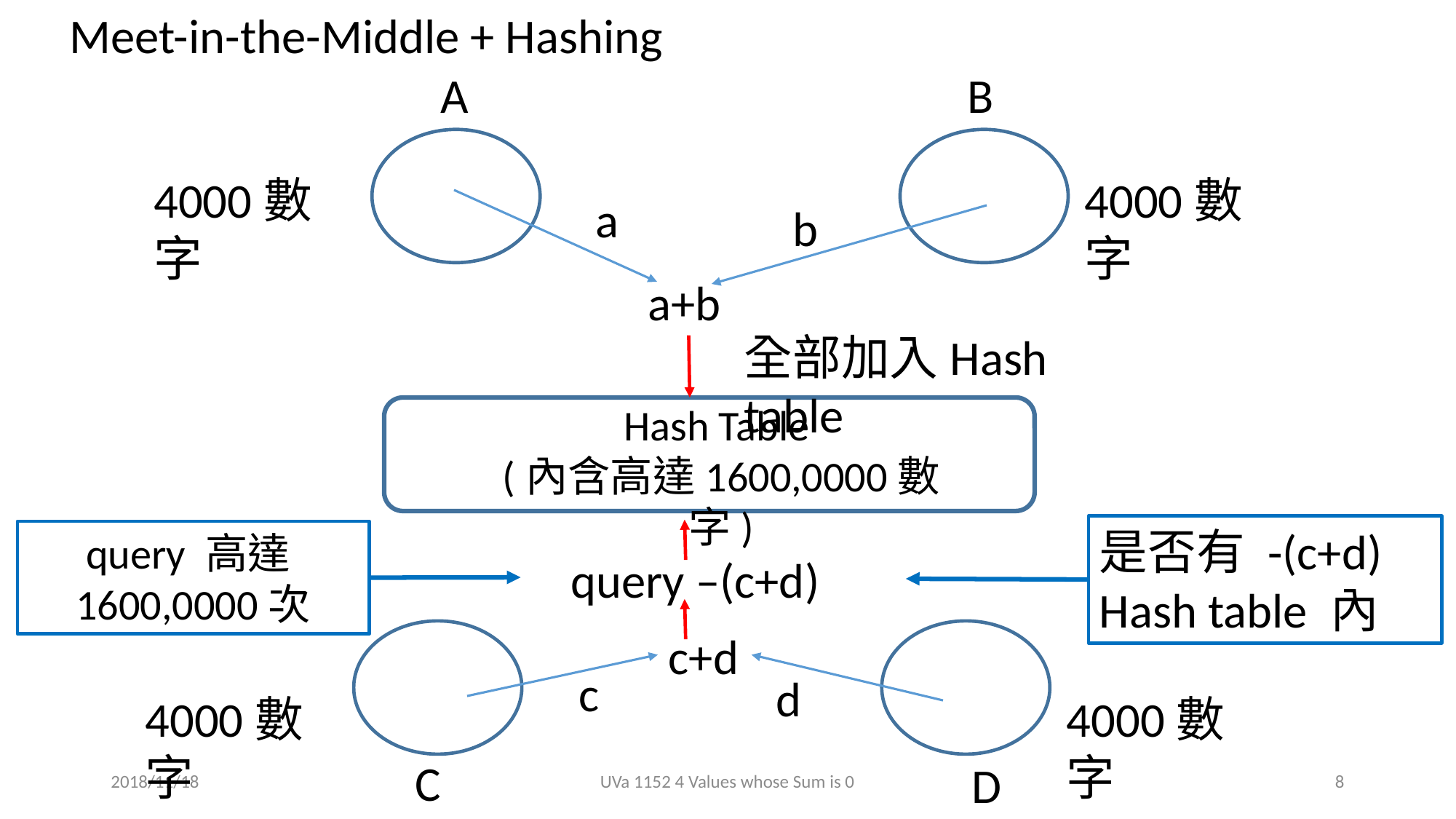

Meet-in-the-Middle + Hashing
A
B

4000數字
4000數字
a
b
a+b
全部加入Hash table
Hash Table
(內含高達1600,0000數字)

是否有 -(c+d) Hash table 內
query 高達1600,0000次
query –(c+d)
c+d

c
d
4000數字
4000數字
C
D
2018/11/18
UVa 1152 4 Values whose Sum is 0
8